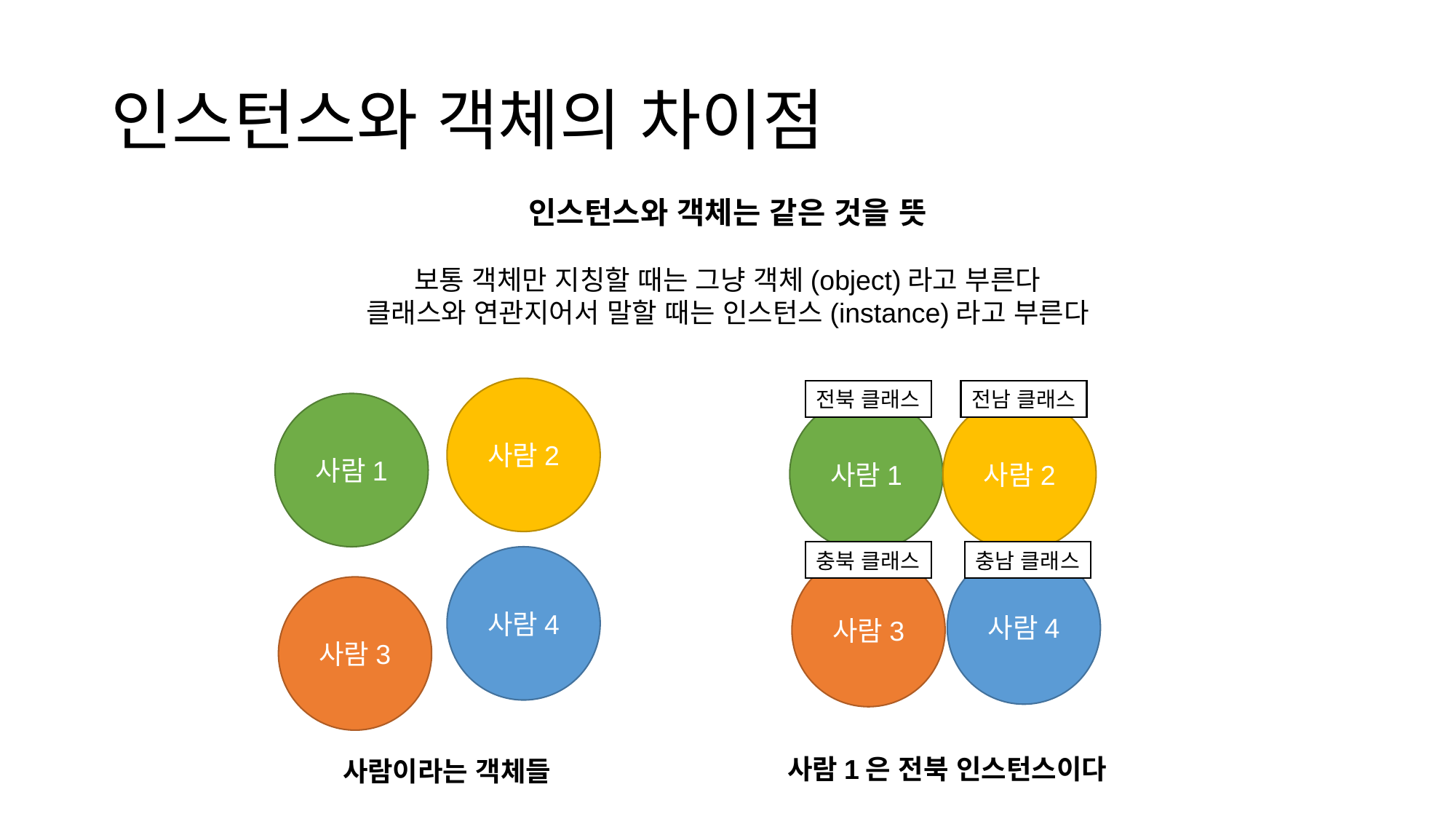

# 인스턴스와 객체의 차이점
인스턴스와 객체는 같은 것을 뜻

보통 객체만 지칭할 때는 그냥 객체(object)라고 부른다
클래스와 연관지어서 말할 때는 인스턴스(instance)라고 부른다
사람2
전북 클래스
전남 클래스
사람1
사람1
사람2
충북 클래스
충남 클래스
사람4
사람4
사람3
사람3
사람1은 전북 인스턴스이다
사람이라는 객체들